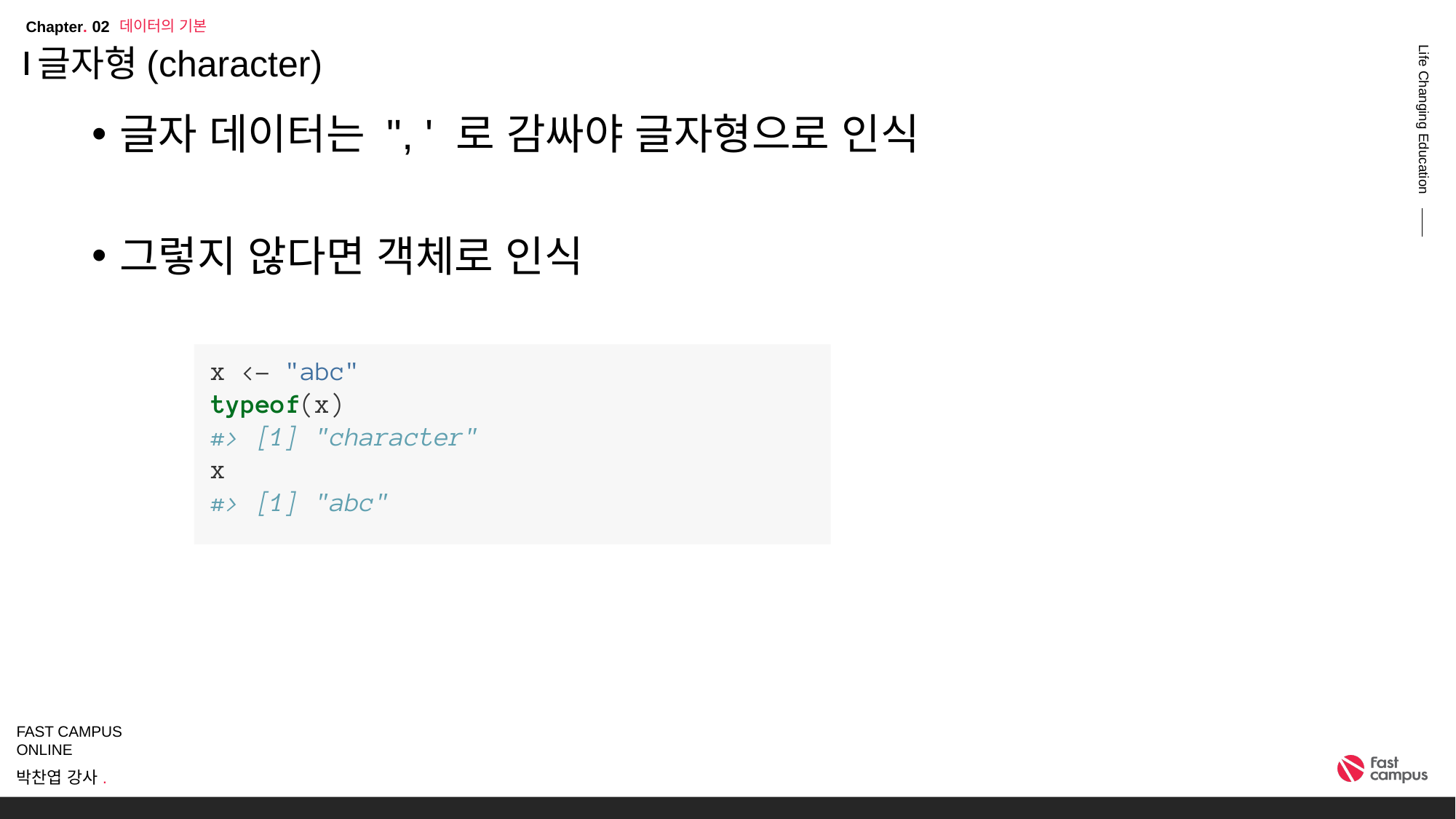

데이터의 기본
02
# 글자형(character)
글자 데이터는 ", ' 로 감싸야 글자형으로 인식

그렇지 않다면 객체로 인식
x <- "abc"
typeof(x)
#> [1] "character"
x
#> [1] "abc"